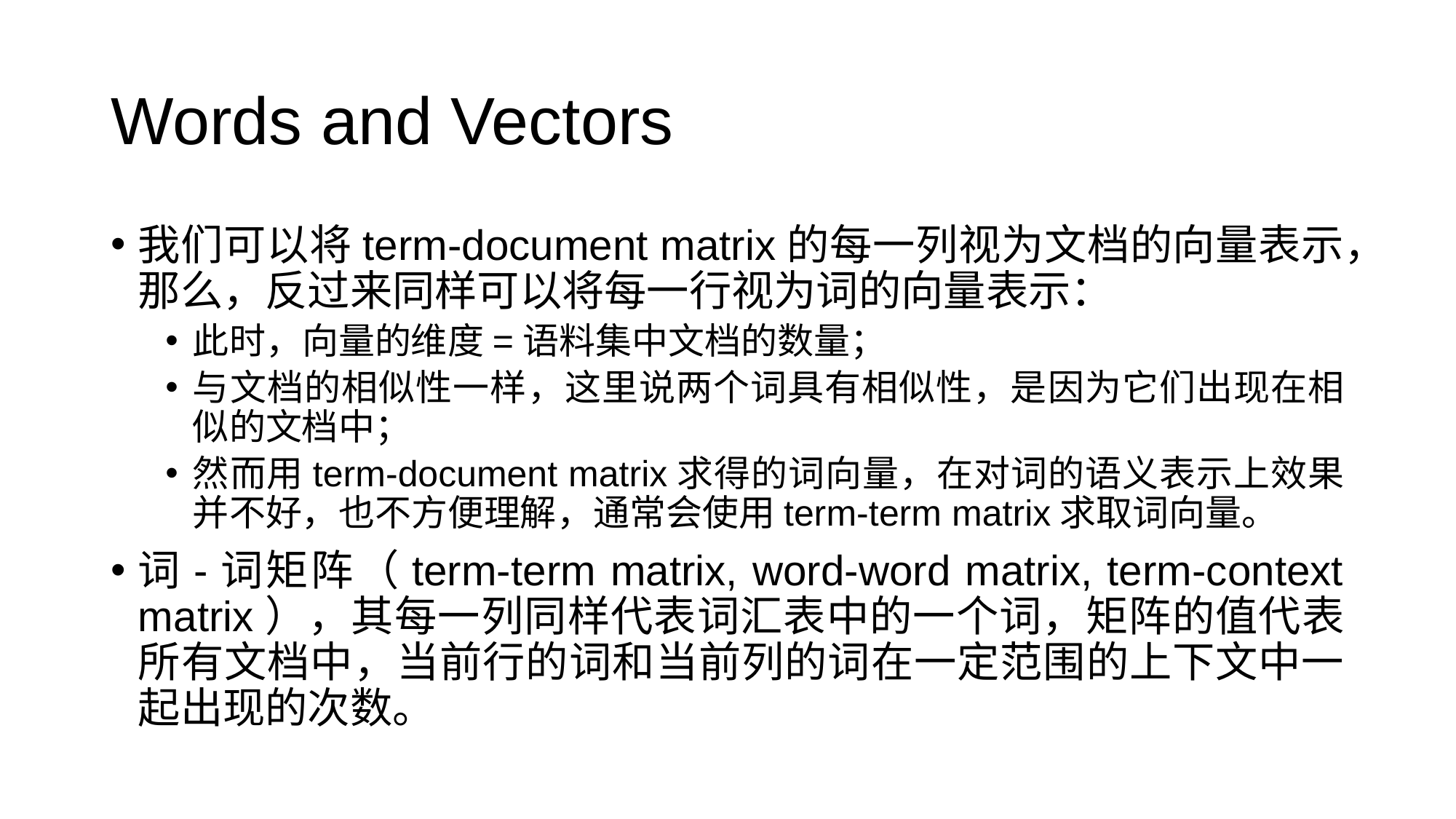

# Words and Vectors
我们可以将term-document matrix的每一列视为文档的向量表示，那么，反过来同样可以将每一行视为词的向量表示：
此时，向量的维度=语料集中文档的数量；
与文档的相似性一样，这里说两个词具有相似性，是因为它们出现在相似的文档中；
然而用term-document matrix求得的词向量，在对词的语义表示上效果并不好，也不方便理解，通常会使用term-term matrix求取词向量。
词-词矩阵（term-term matrix, word-word matrix, term-context matrix），其每一列同样代表词汇表中的一个词，矩阵的值代表所有文档中，当前行的词和当前列的词在一定范围的上下文中一起出现的次数。